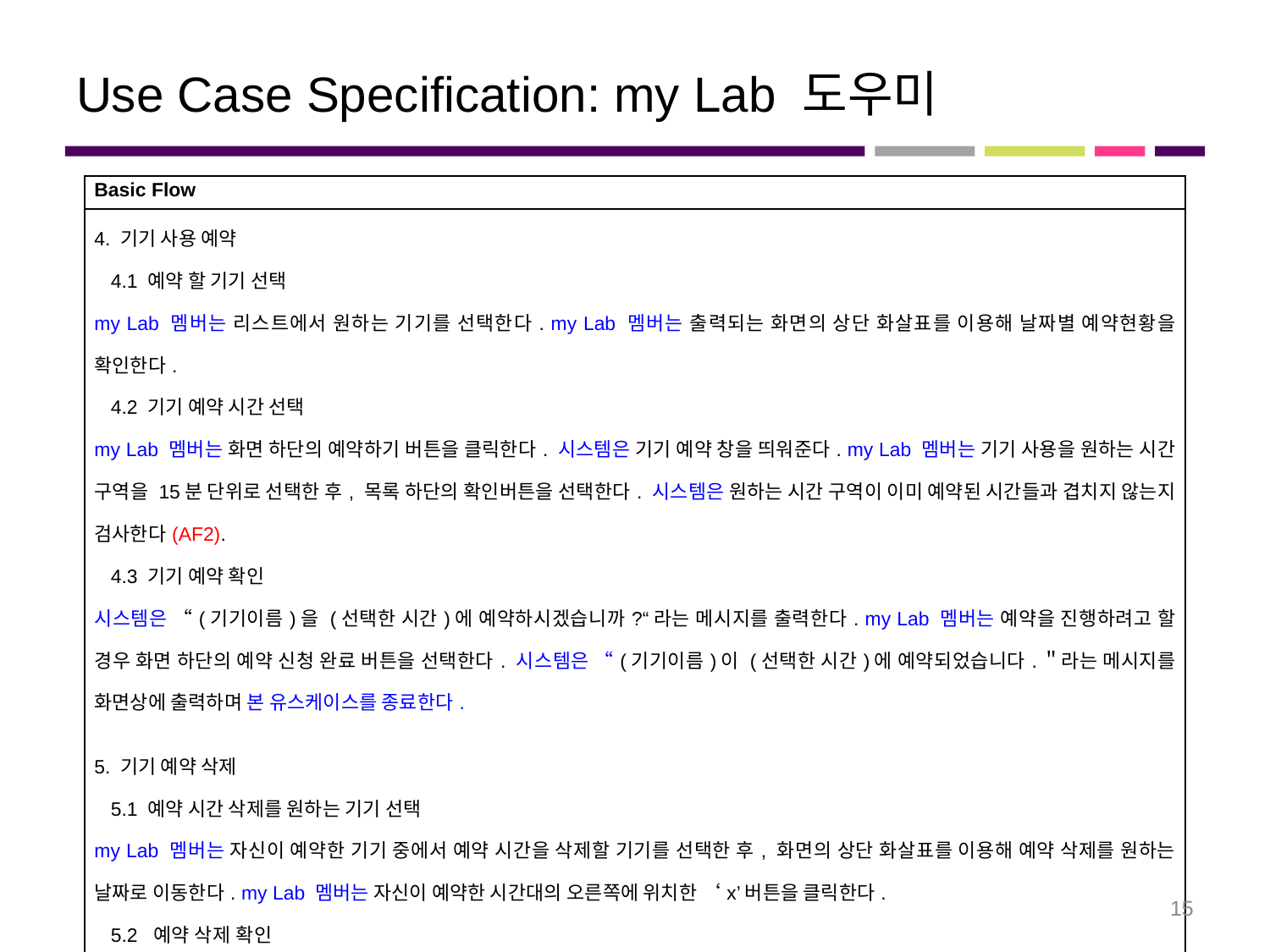

# Use Case Specification: my Lab 도우미
| Basic Flowc Flow |
| --- |
| 4. 기기 사용 예약 4.1 예약 할 기기 선택 my Lab 멤버는 리스트에서 원하는 기기를 선택한다. my Lab 멤버는 출력되는 화면의 상단 화살표를 이용해 날짜별 예약현황을 확인한다. 4.2 기기 예약 시간 선택 my Lab 멤버는 화면 하단의 예약하기 버튼을 클릭한다. 시스템은 기기 예약 창을 띄워준다. my Lab 멤버는 기기 사용을 원하는 시간 구역을 15분 단위로 선택한 후, 목록 하단의 확인버튼을 선택한다. 시스템은 원하는 시간 구역이 이미 예약된 시간들과 겹치지 않는지 검사한다(AF2). 4.3 기기 예약 확인 시스템은 “(기기이름)을 (선택한 시간)에 예약하시겠습니까?“라는 메시지를 출력한다. my Lab 멤버는 예약을 진행하려고 할 경우 화면 하단의 예약 신청 완료 버튼을 선택한다. 시스템은 “(기기이름)이 (선택한 시간)에 예약되었습니다.＂라는 메시지를 화면상에 출력하며 본 유스케이스를 종료한다. 5. 기기 예약 삭제 5.1 예약 시간 삭제를 원하는 기기 선택 my Lab 멤버는 자신이 예약한 기기 중에서 예약 시간을 삭제할 기기를 선택한 후, 화면의 상단 화살표를 이용해 예약 삭제를 원하는 날짜로 이동한다. my Lab 멤버는 자신이 예약한 시간대의 오른쪽에 위치한 ‘x’버튼을 클릭한다. 5.2 예약 삭제 확인 시스템은 “(예약된 시간대)의 (선택한 기기)의 예약을 취소하시겠습니까?” 라는 메시지와 함께 ‘확인’ 버튼을 화면상에 출력한다. my Lab 멤버가 확인 버튼을 누르면 본 유스케이스를 종료한다. |
15